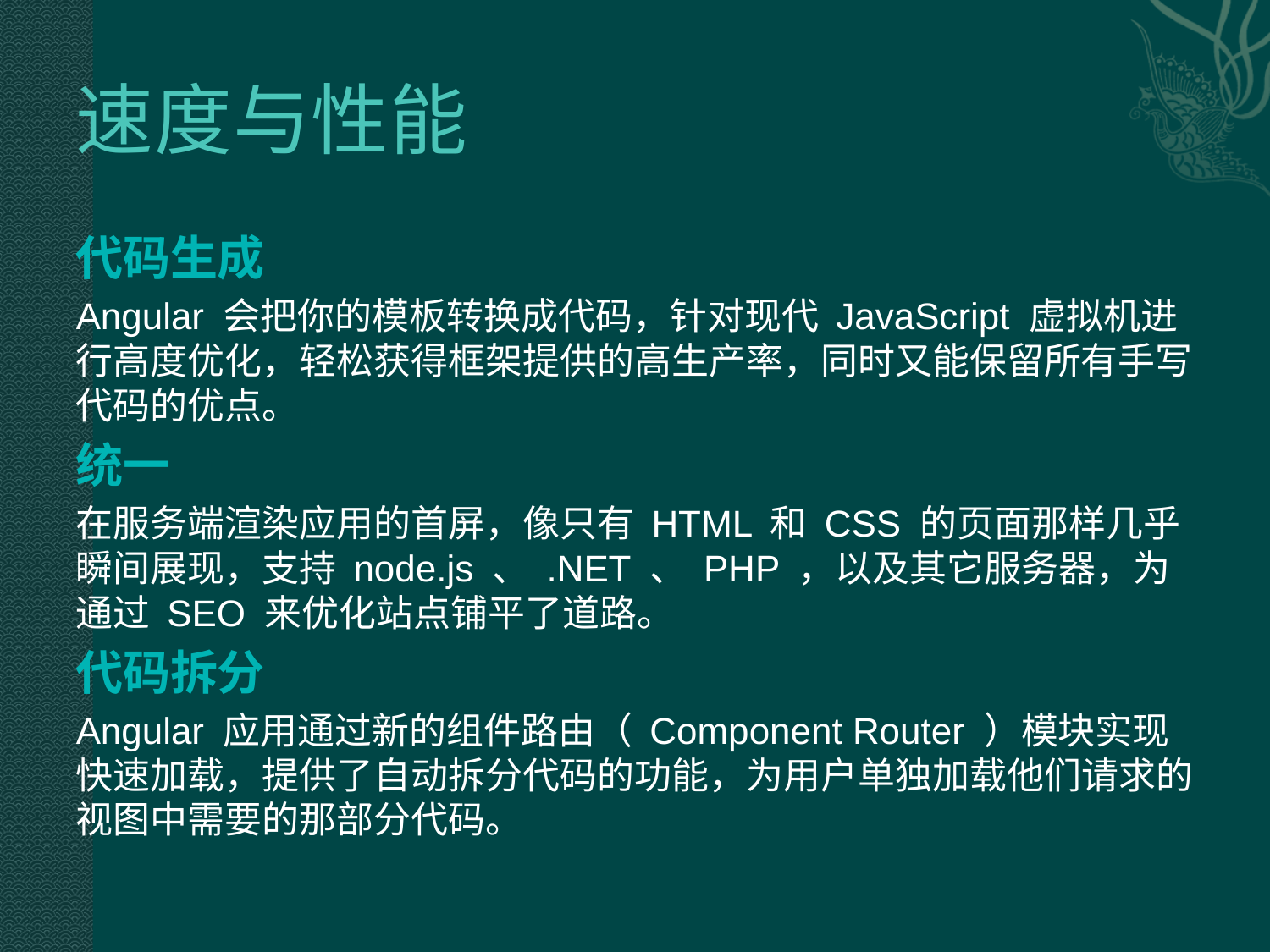

# 速度与性能
代码生成
Angular 会把你的模板转换成代码，针对现代 JavaScript 虚拟机进行高度优化，轻松获得框架提供的高生产率，同时又能保留所有手写代码的优点。
统一
在服务端渲染应用的首屏，像只有 HTML 和 CSS 的页面那样几乎瞬间展现，支持 node.js 、 .NET 、 PHP ，以及其它服务器，为通过 SEO 来优化站点铺平了道路。
代码拆分
Angular 应用通过新的组件路由（ Component Router ）模块实现快速加载，提供了自动拆分代码的功能，为用户单独加载他们请求的视图中需要的那部分代码。